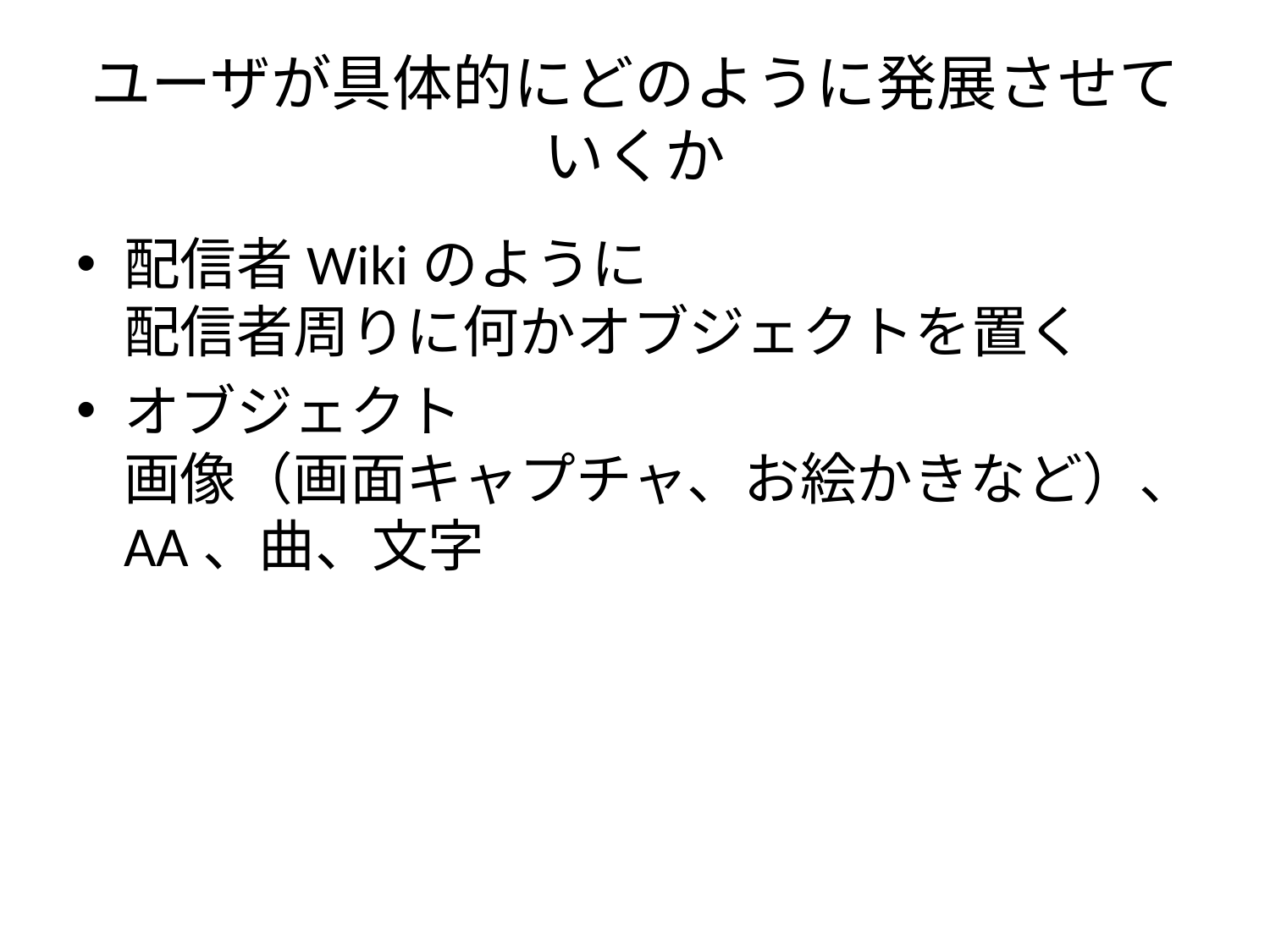

# ユーザが具体的にどのように発展させていくか
配信者Wikiのように
配信者周りに何かオブジェクトを置く
オブジェクト
画像（画面キャプチャ、お絵かきなど）、AA、曲、文字